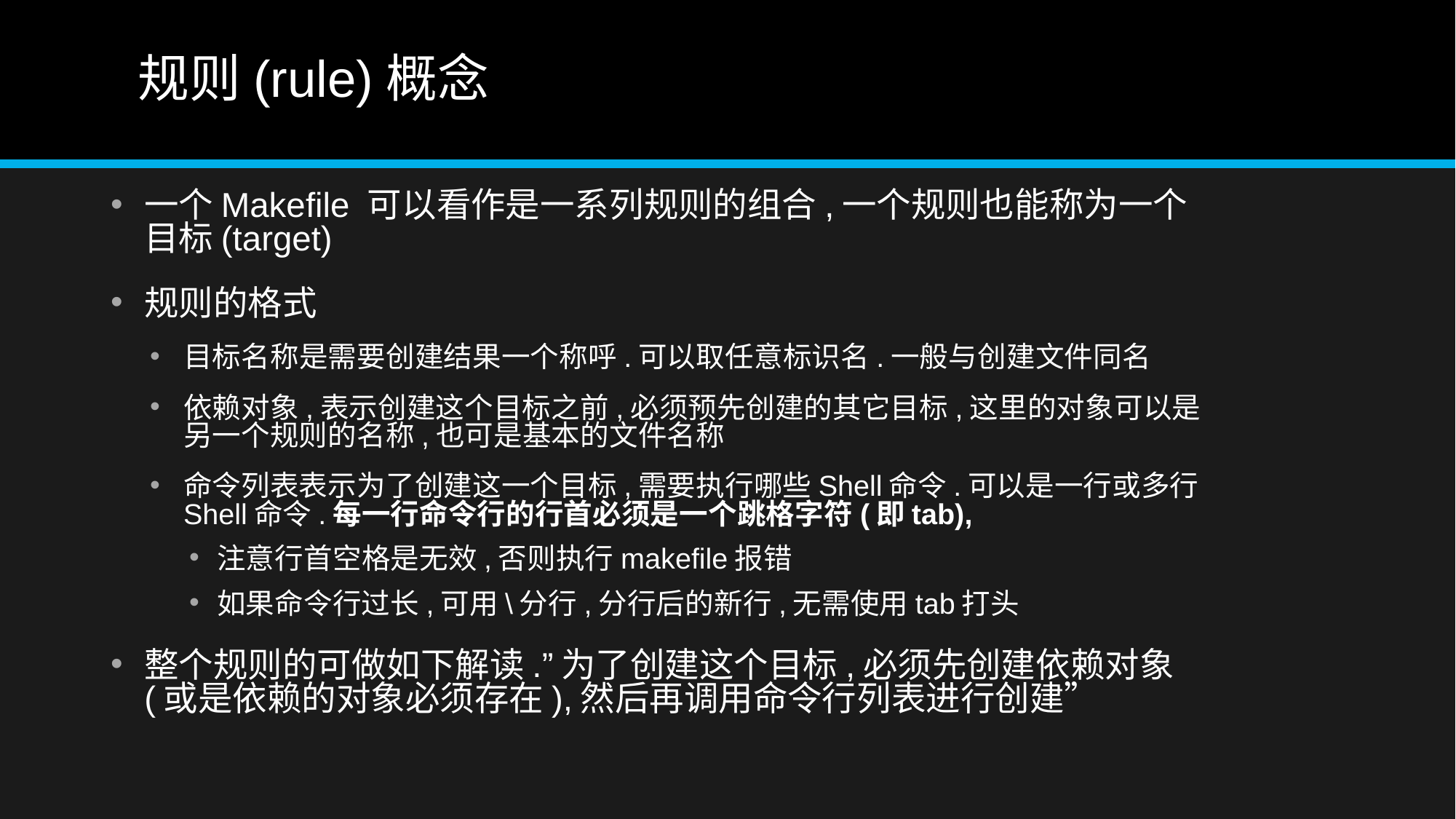

# 规则(rule)概念
一个Makefile 可以看作是一系列规则的组合,一个规则也能称为一个目标(target)
规则的格式
目标名称是需要创建结果一个称呼.可以取任意标识名.一般与创建文件同名
依赖对象,表示创建这个目标之前,必须预先创建的其它目标,这里的对象可以是另一个规则的名称,也可是基本的文件名称
命令列表表示为了创建这一个目标,需要执行哪些Shell命令.可以是一行或多行Shell命令.每一行命令行的行首必须是一个跳格字符(即tab),
注意行首空格是无效,否则执行makefile报错
如果命令行过长,可用\分行,分行后的新行,无需使用tab打头
整个规则的可做如下解读.”为了创建这个目标,必须先创建依赖对象(或是依赖的对象必须存在),然后再调用命令行列表进行创建”